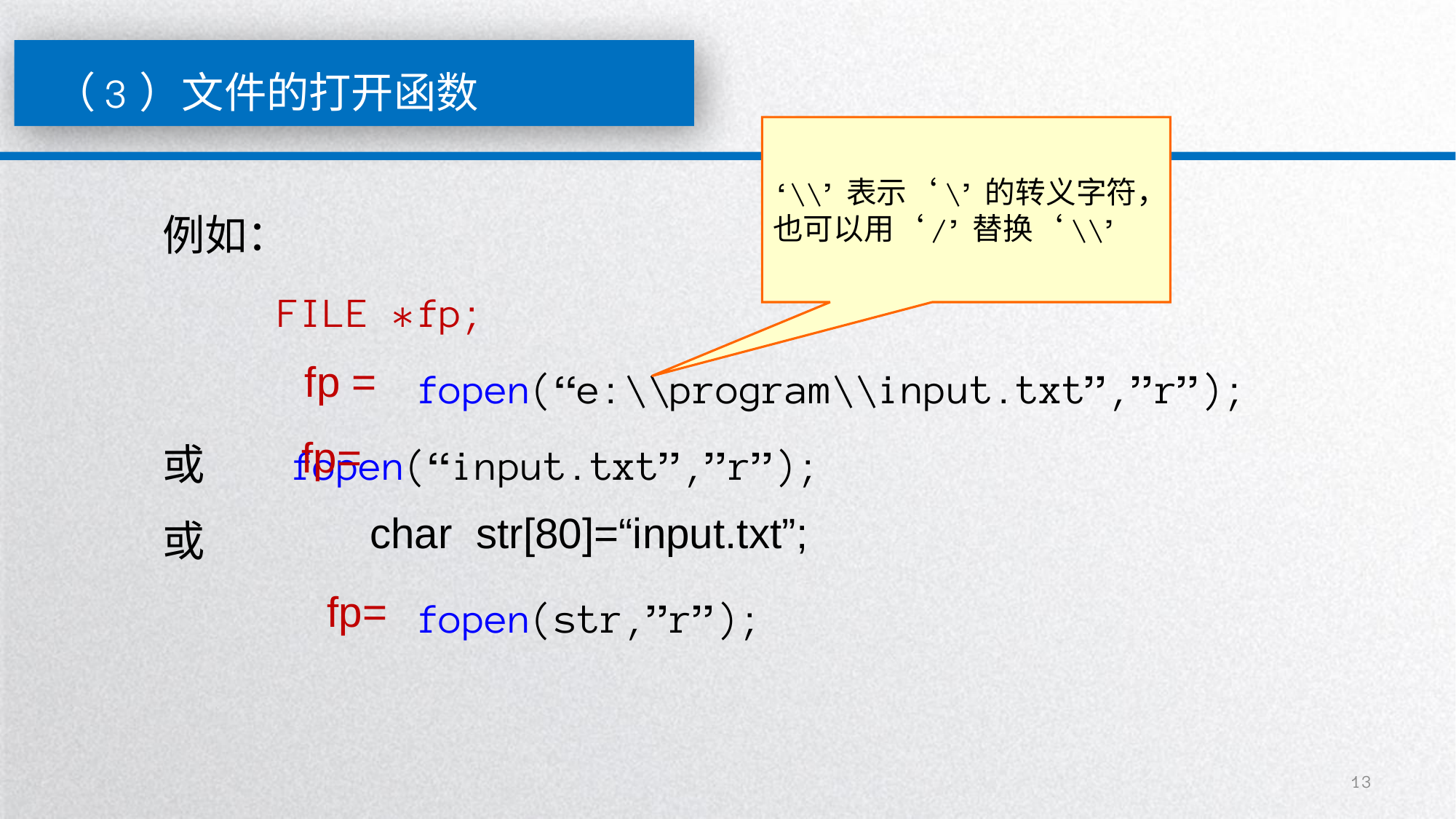

（3）文件的打开函数

‘\\’表示‘\’的转义字符，也可以用‘/’替换‘\\’
例如：
     FILE *fp;
           fopen(“e:\\program\\input.txt”,”r”);
或        fopen(“input.txt”,”r”);
或
           fopen(str,”r”);
fp =
fp=
char  str[80]=“input.txt”;
fp=
13